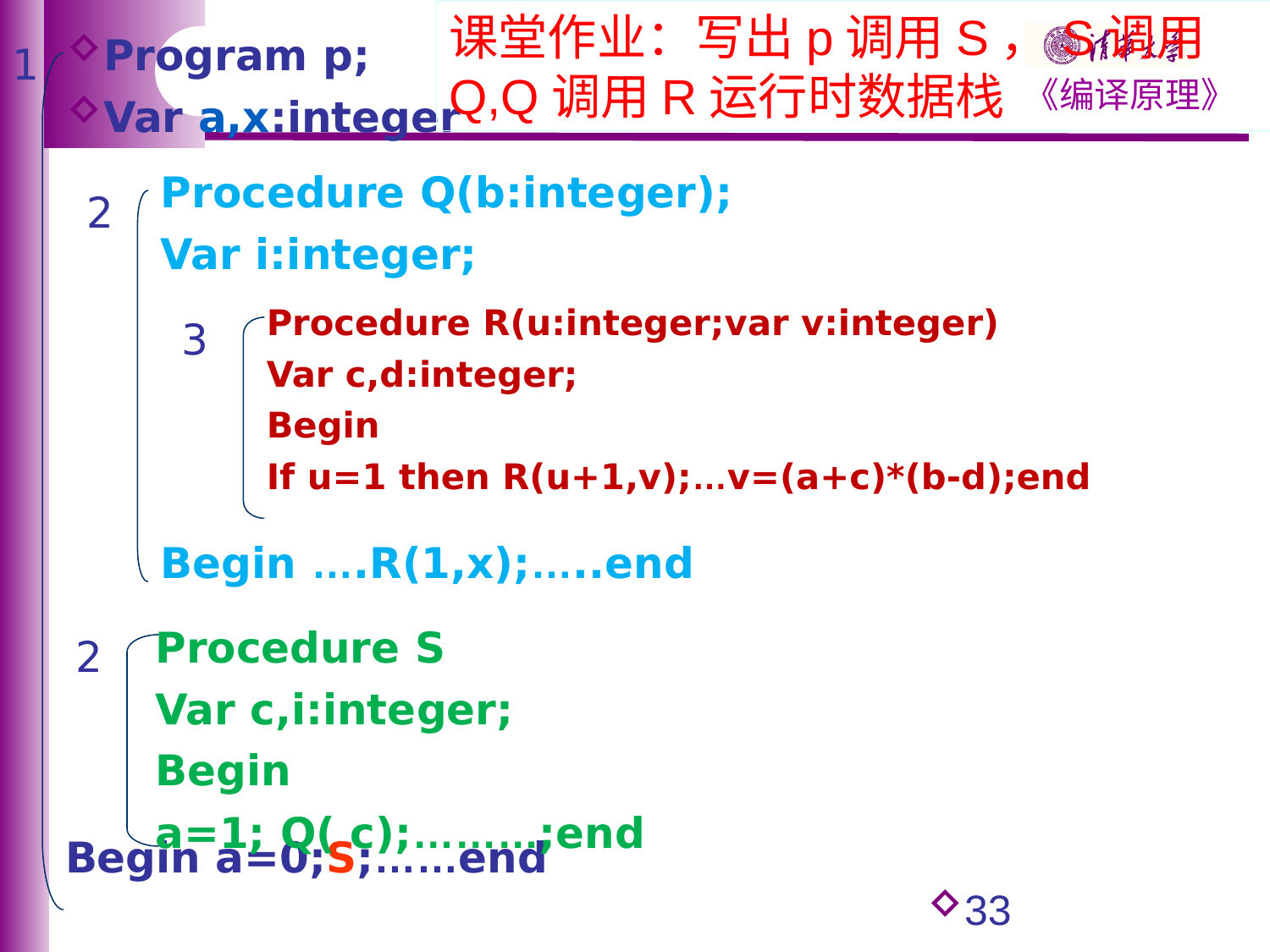

课堂作业：写出p调用S，S调用Q,Q调用R运行时数据栈
1
Program p;
Var a,x:integer

Begin a=0;S;……end

Procedure Q(b:integer);
Var i:integer;

Begin ….R(1,x);…..end
2

Procedure R(u:integer;var v:integer)
Var c,d:integer;
Begin
If u=1 then R(u+1,v);…v=(a+c)*(b-d);end
3

2
Procedure S
Var c,i:integer;
Begin
a=1; Q( c);………;end

33